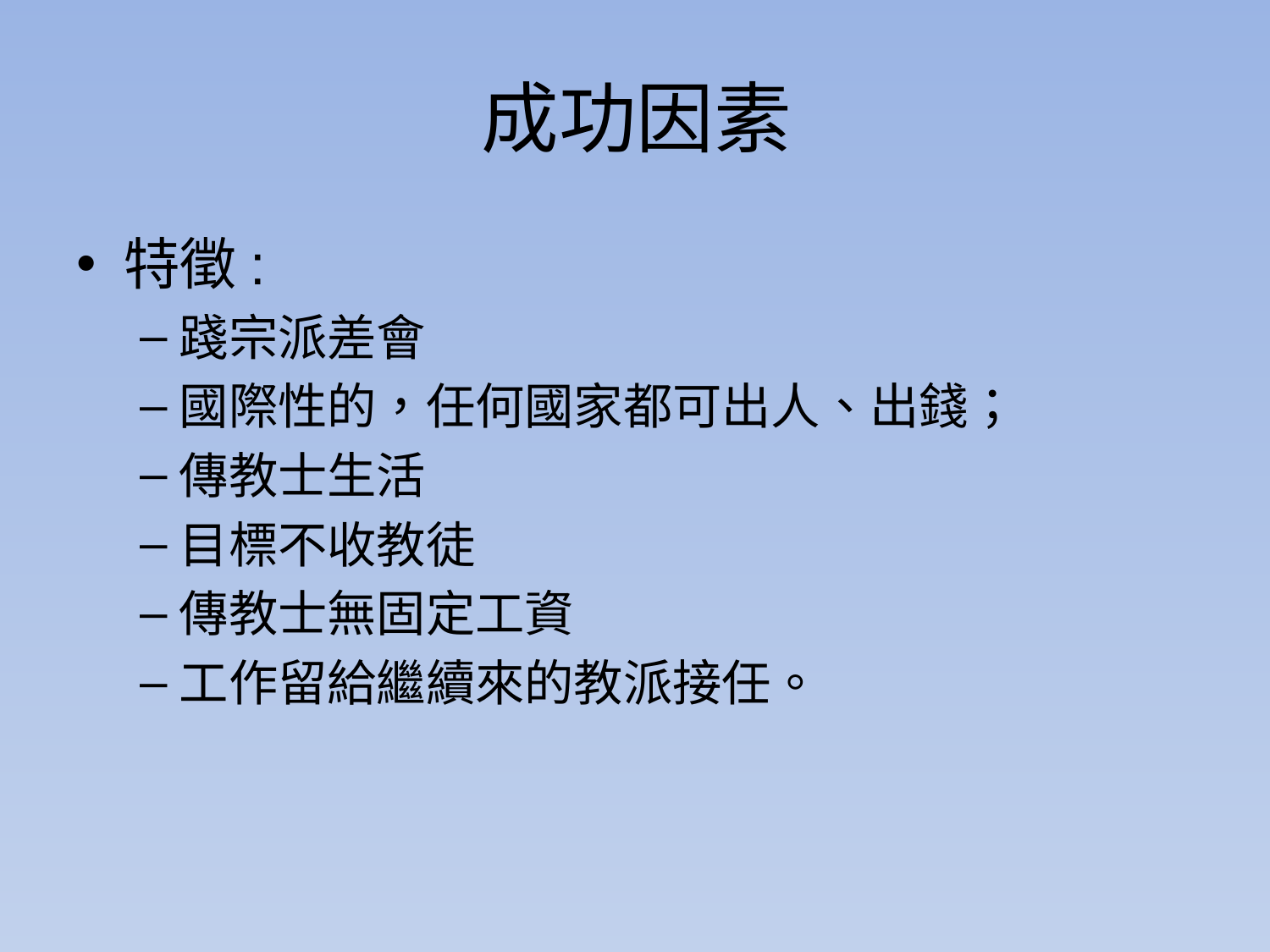

# 成功因素
特徵:
踐宗派差會
國際性的，任何國家都可出人、出錢；
傳教士生活
目標不收教徒
傳教士無固定工資
工作留給繼續來的教派接任。